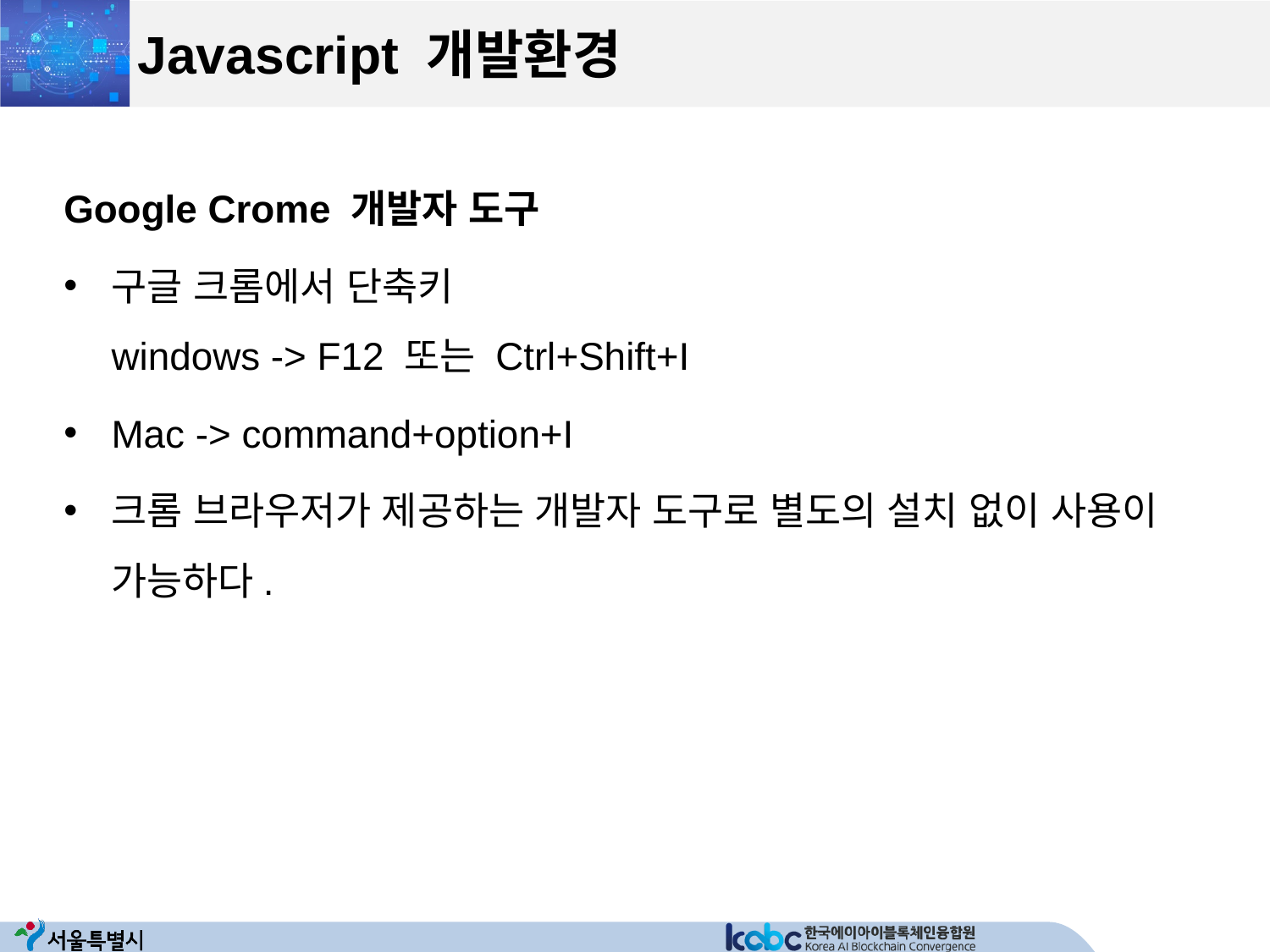

# Javascript 개발환경
Google Crome 개발자 도구
구글 크롬에서 단축키
windows -> F12 또는 Ctrl+Shift+I
Mac -> command+option+I
크롬 브라우저가 제공하는 개발자 도구로 별도의 설치 없이 사용이 가능하다.